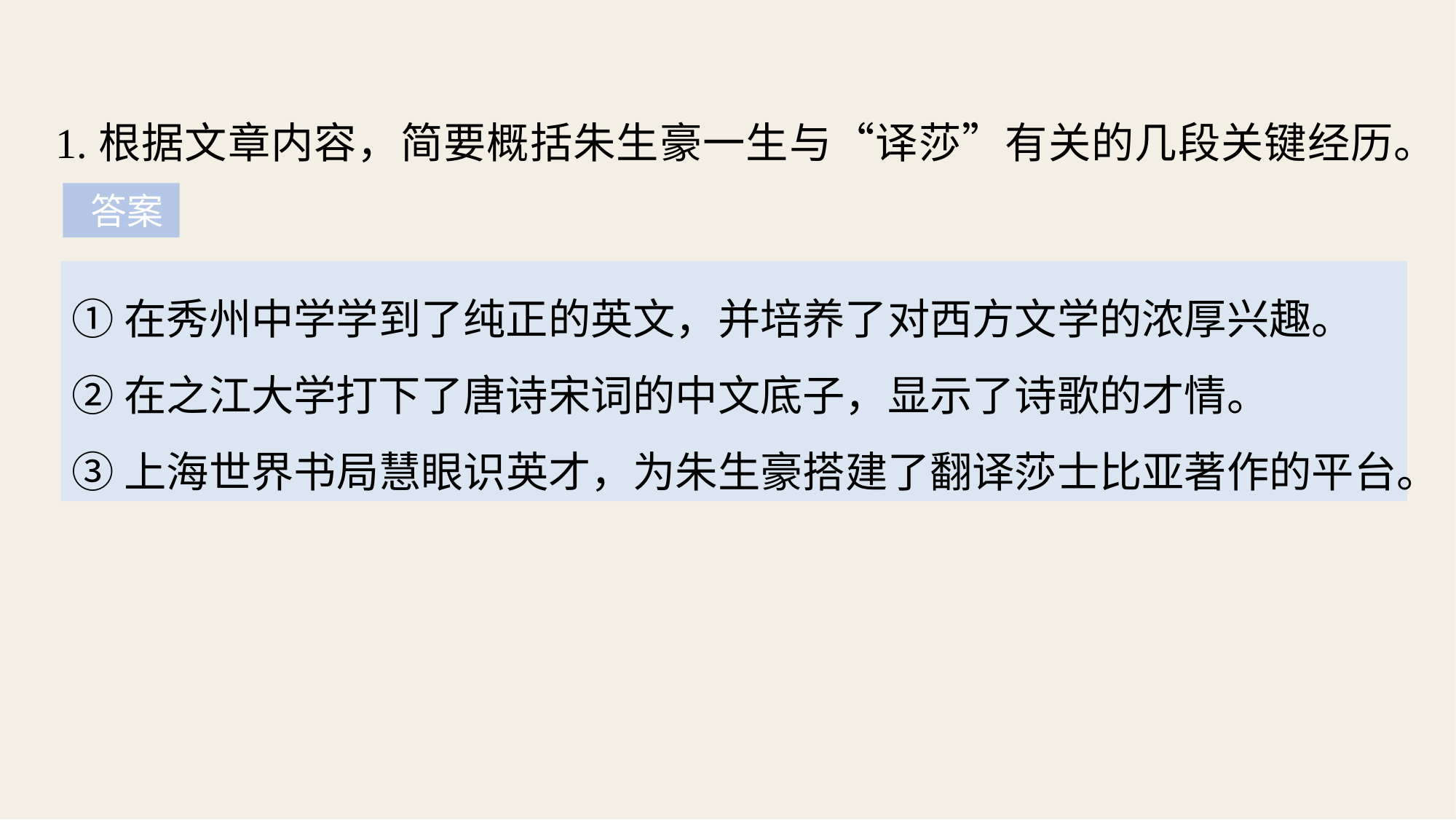

1.根据文章内容，简要概括朱生豪一生与“译莎”有关的几段关键经历。
 答案
①在秀州中学学到了纯正的英文，并培养了对西方文学的浓厚兴趣。
②在之江大学打下了唐诗宋词的中文底子，显示了诗歌的才情。
③上海世界书局慧眼识英才，为朱生豪搭建了翻译莎士比亚著作的平台。